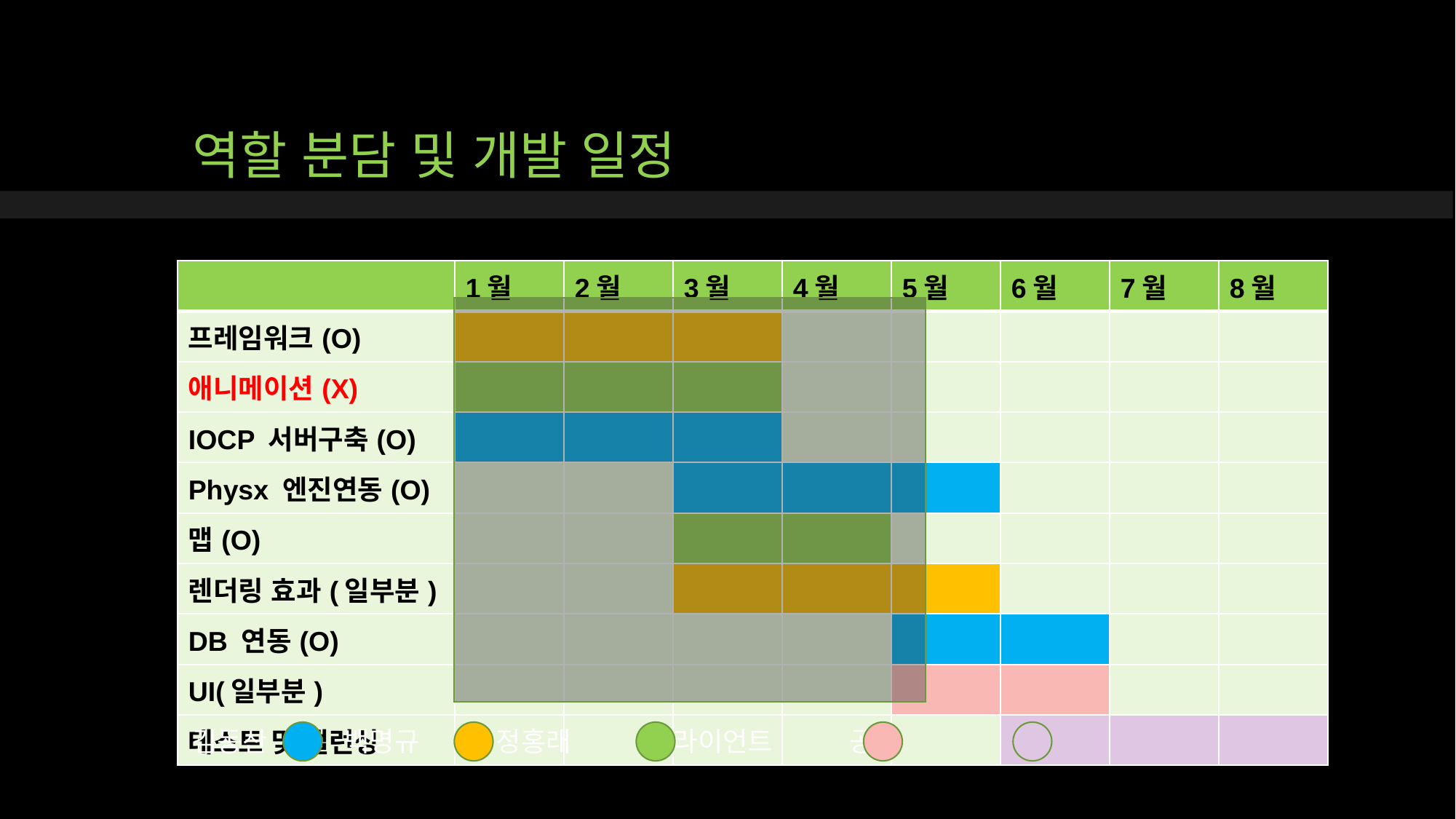

# 역할 분담 및 개발 일정
|  | 1월 | 2월 | 3월 | 4월 | 5월 | 6월 | 7월 | 8월 |
| --- | --- | --- | --- | --- | --- | --- | --- | --- |
| 프레임워크(O) |  |  |  |  |  |  |  |  |
| 애니메이션(X) |  |  |  |  |  |  |  |  |
| IOCP 서버구축(O) |  |  |  |  |  |  |  |  |
| Physx 엔진연동(O) |  |  |  |  |  |  |  |  |
| 맵(O) |  |  |  |  |  |  |  |  |
| 렌더링 효과(일부분) |  |  |  |  |  |  |  |  |
| DB 연동(O) |  |  |  |  |  |  |  |  |
| UI(일부분) |  |  |  |  |  |  |  |  |
| 테스트 및 밸런싱 |  |  |  |  |  |  |  |  |

김동산          백명규          정홍래          클라이언트          공동